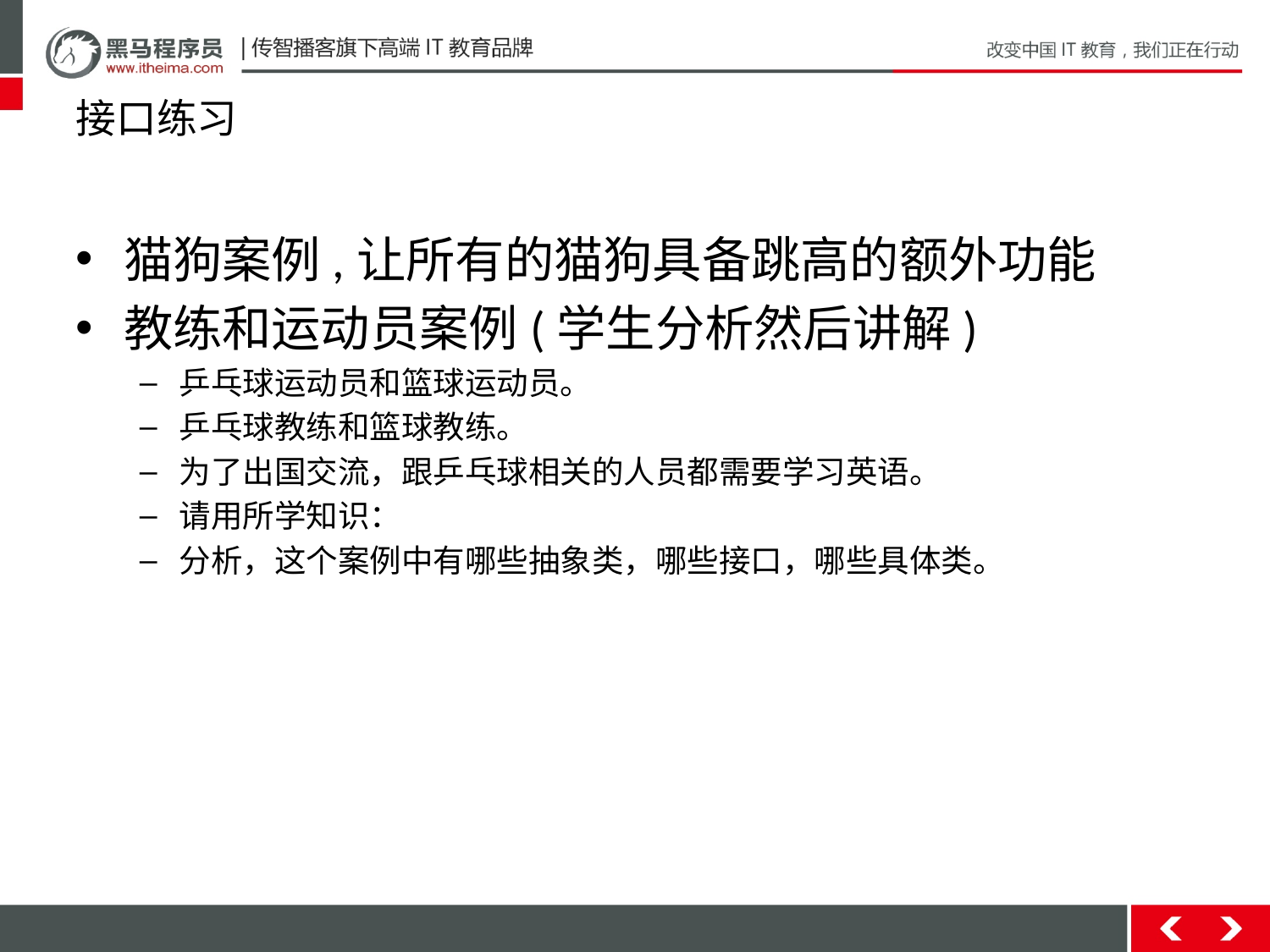

# 接口练习
猫狗案例,让所有的猫狗具备跳高的额外功能
教练和运动员案例(学生分析然后讲解)
乒乓球运动员和篮球运动员。
乒乓球教练和篮球教练。
为了出国交流，跟乒乓球相关的人员都需要学习英语。
请用所学知识：
分析，这个案例中有哪些抽象类，哪些接口，哪些具体类。